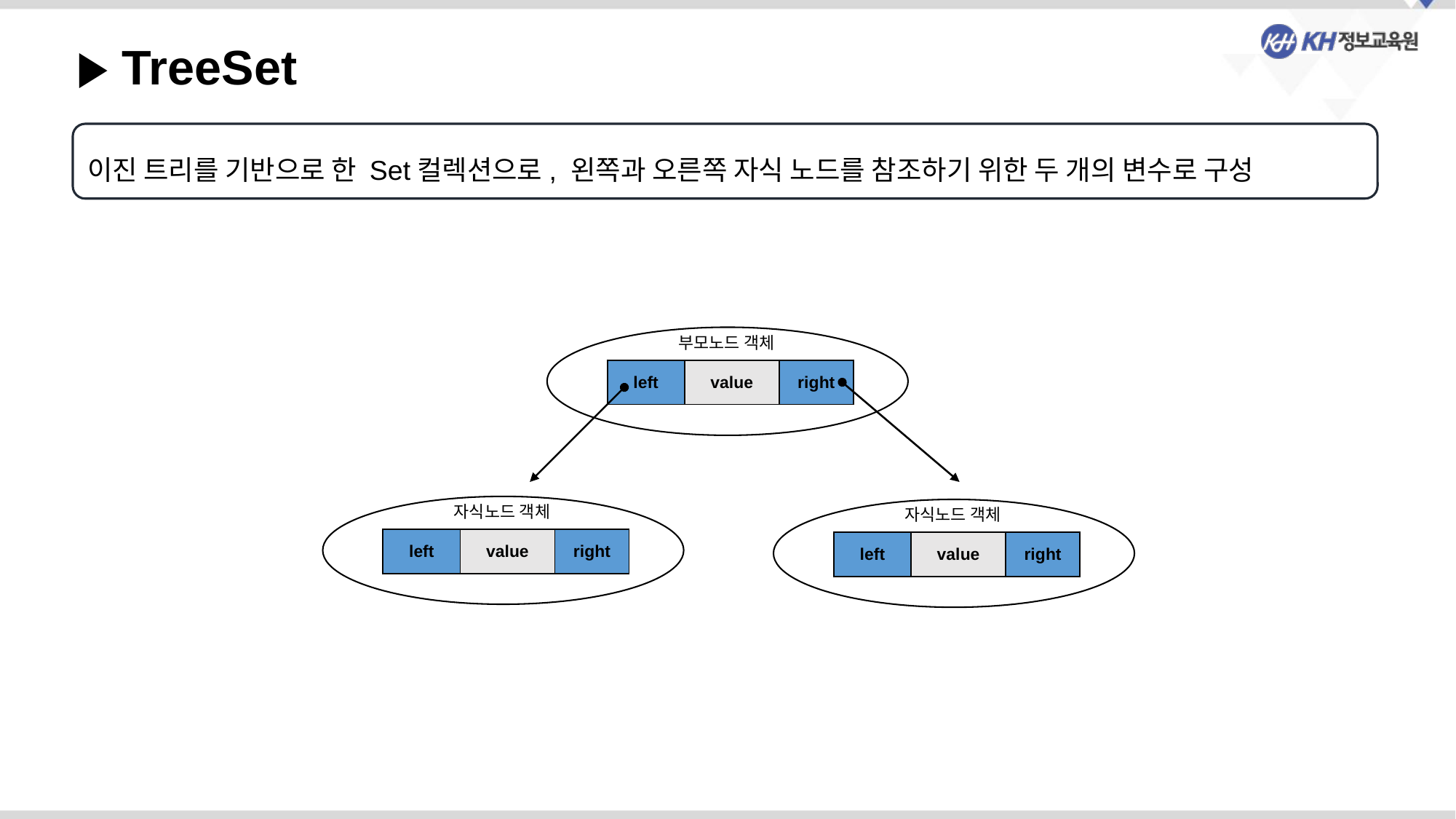

▶ TreeSet
이진 트리를 기반으로 한 Set컬렉션으로, 왼쪽과 오른쪽 자식 노드를 참조하기 위한 두 개의 변수로 구성
부모노드 객체

| left | value | right |
| --- | --- | --- |
자식노드 객체

자식노드 객체

| left | value | right |
| --- | --- | --- |
| left | value | right |
| --- | --- | --- |